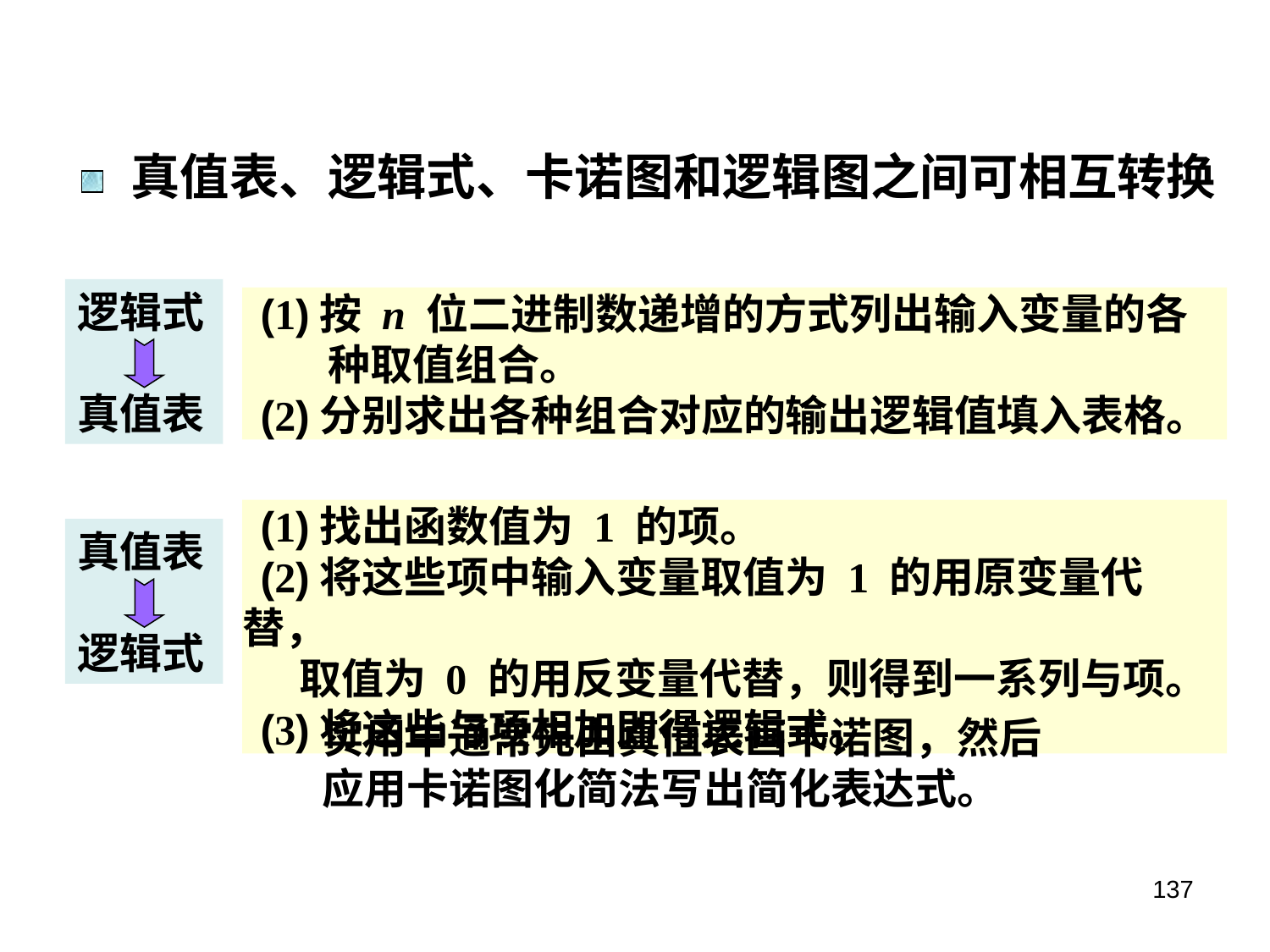

真值表、逻辑式、卡诺图和逻辑图之间可相互转换

逻辑式

真值表

(1)按 n 位二进制数递增的方式列出输入变量的各
         种取值组合。
(2)分别求出各种组合对应的输出逻辑值填入表格。
(1)找出函数值为 1 的项。
(2)将这些项中输入变量取值为 1 的用原变量代替，
   取值为 0 的用反变量代替，则得到一系列与项。
(3)将这些与项相加即得逻辑式。
真值表

逻辑式

实用中通常先由真值表画卡诺图，然后
应用卡诺图化简法写出简化表达式。
137